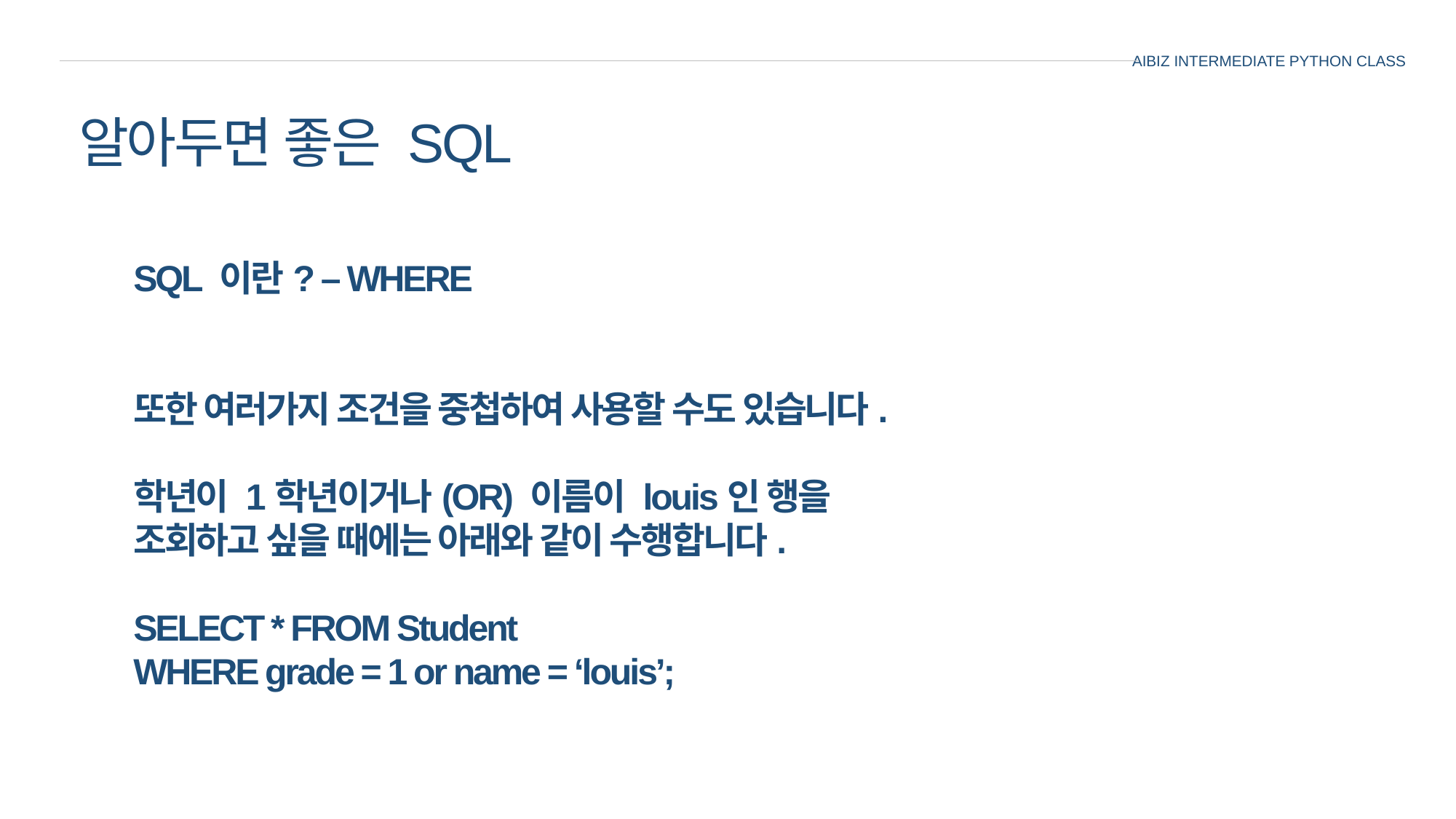

AIBIZ INTERMEDIATE PYTHON CLASS
알아두면 좋은 SQL
SQL 이란? – WHERE

또한 여러가지 조건을 중첩하여 사용할 수도 있습니다.

학년이 1학년이거나(OR) 이름이 louis인 행을
조회하고 싶을 때에는 아래와 같이 수행합니다.

SELECT * FROM Student
WHERE grade = 1 or name = ‘louis’;